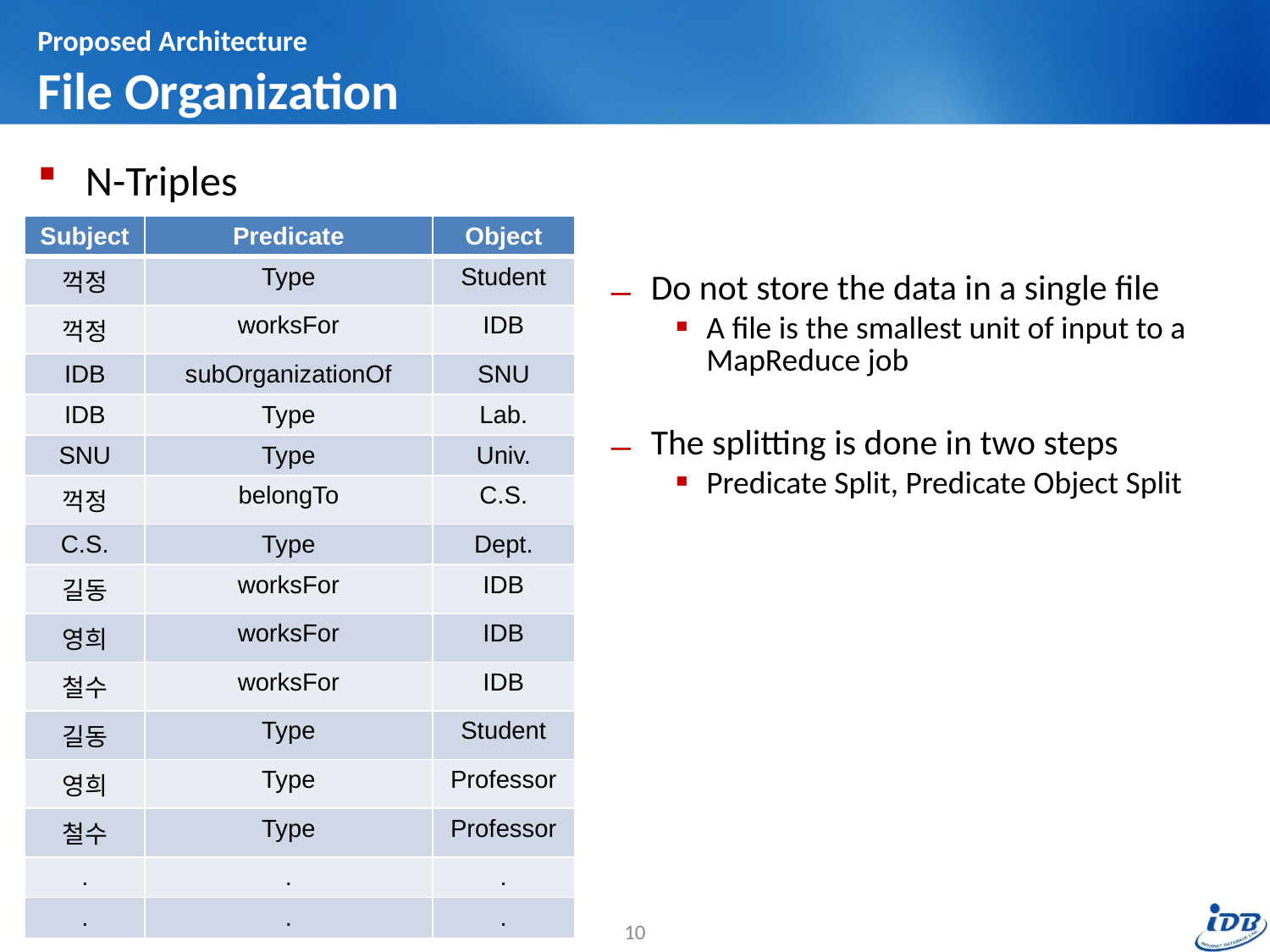

# Proposed Architecture File Organization
N-Triples
| Subject | Predicate | Object |
| --- | --- | --- |
| 꺽정 | Type | Student |
| 꺽정 | worksFor | IDB |
| IDB | subOrganizationOf | SNU |
| IDB | Type | Lab. |
| SNU | Type | Univ. |
| 꺽정 | belongTo | C.S. |
| C.S. | Type | Dept. |
| 길동 | worksFor | IDB |
| 영희 | worksFor | IDB |
| 철수 | worksFor | IDB |
| 길동 | Type | Student |
| 영희 | Type | Professor |
| 철수 | Type | Professor |
| . | . | . |
| . | . | . |

Do not store the data in a single file
A file is the smallest unit of input to a MapReduce job

The splitting is done in two steps
Predicate Split, Predicate Object Split

10